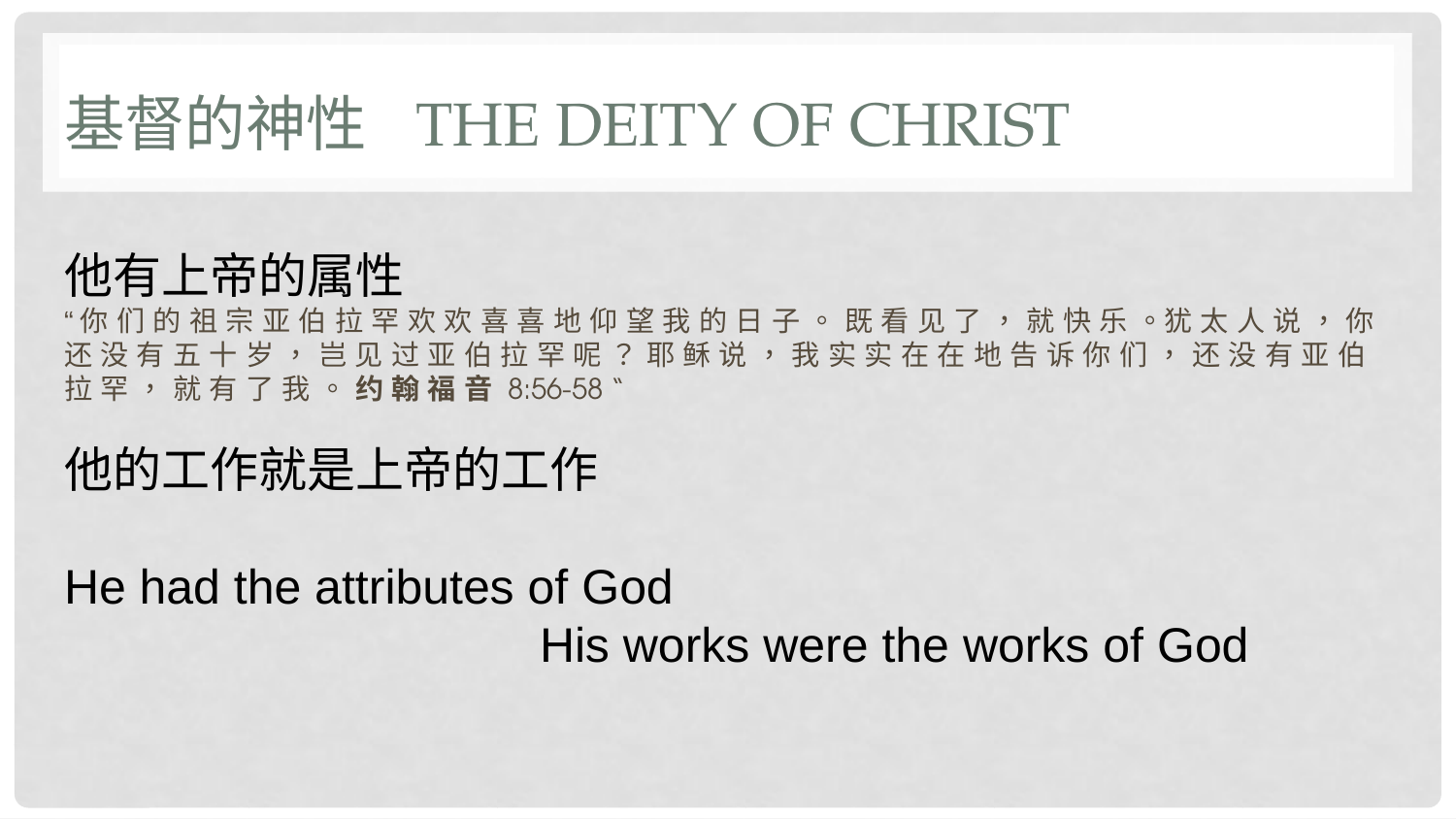

# 基督的神性  The Deity of Christ
他有上帝的属性
“你 们 的 祖 宗 亚 伯 拉 罕 欢 欢 喜 喜 地 仰 望 我 的 日 子 。 既 看 见 了 ， 就 快 乐 。犹 太 人 说 ， 你 还 没 有 五 十 岁 ， 岂 见 过 亚 伯 拉 罕 呢 ？	耶 稣 说 ， 我 实 实 在 在 地 告 诉 你 们 ， 还 没 有 亚 伯 拉 罕 ， 就 有 了 我 。	约 翰 福 音 8:56-58 “

他的工作就是上帝的工作

He had the attributes of God                                                                                        His works were the works of God